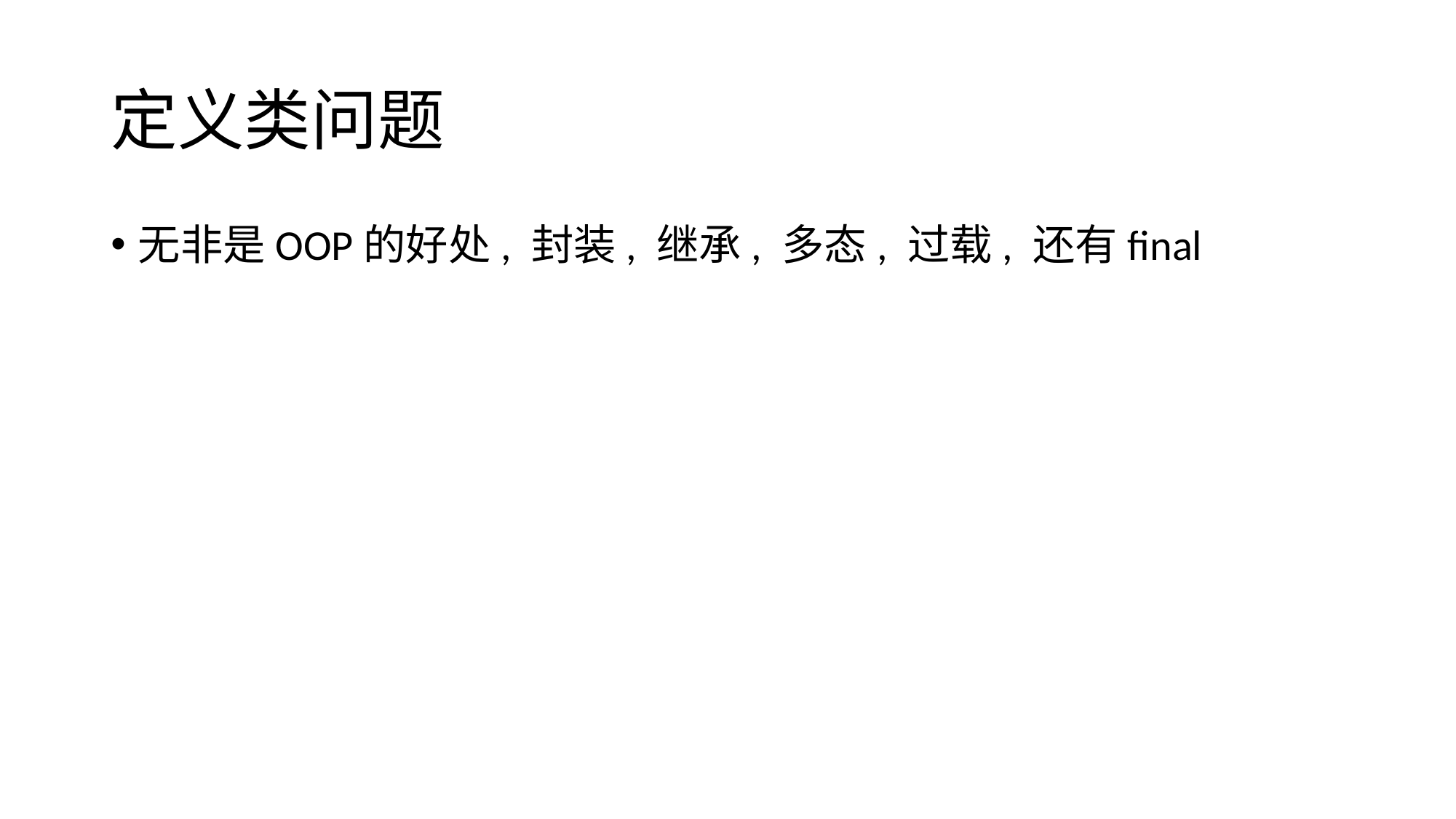

# 定义类问题
无非是OOP的好处, 封装, 继承, 多态, 过载, 还有final